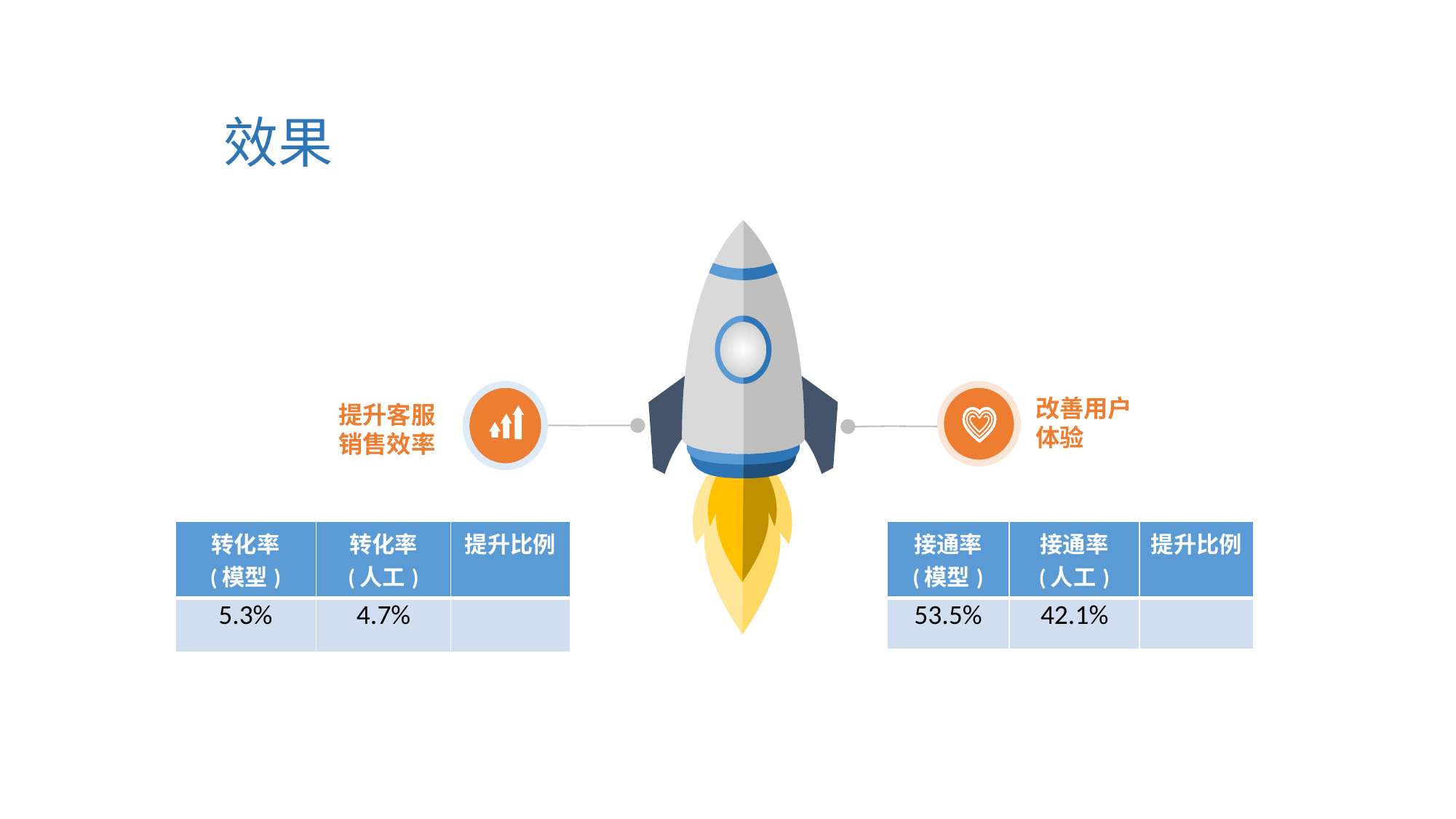

# 效果

改善用户体验
提升客服
销售效率

| 转化率 (模型) | 转化率 (人工) | 提升比例 |
| --- | --- | --- |
| 5.3% | 4.7% |  |
| 接通率 (模型) | 接通率 (人工) | 提升比例 |
| --- | --- | --- |
| 53.5% | 42.1% |  |